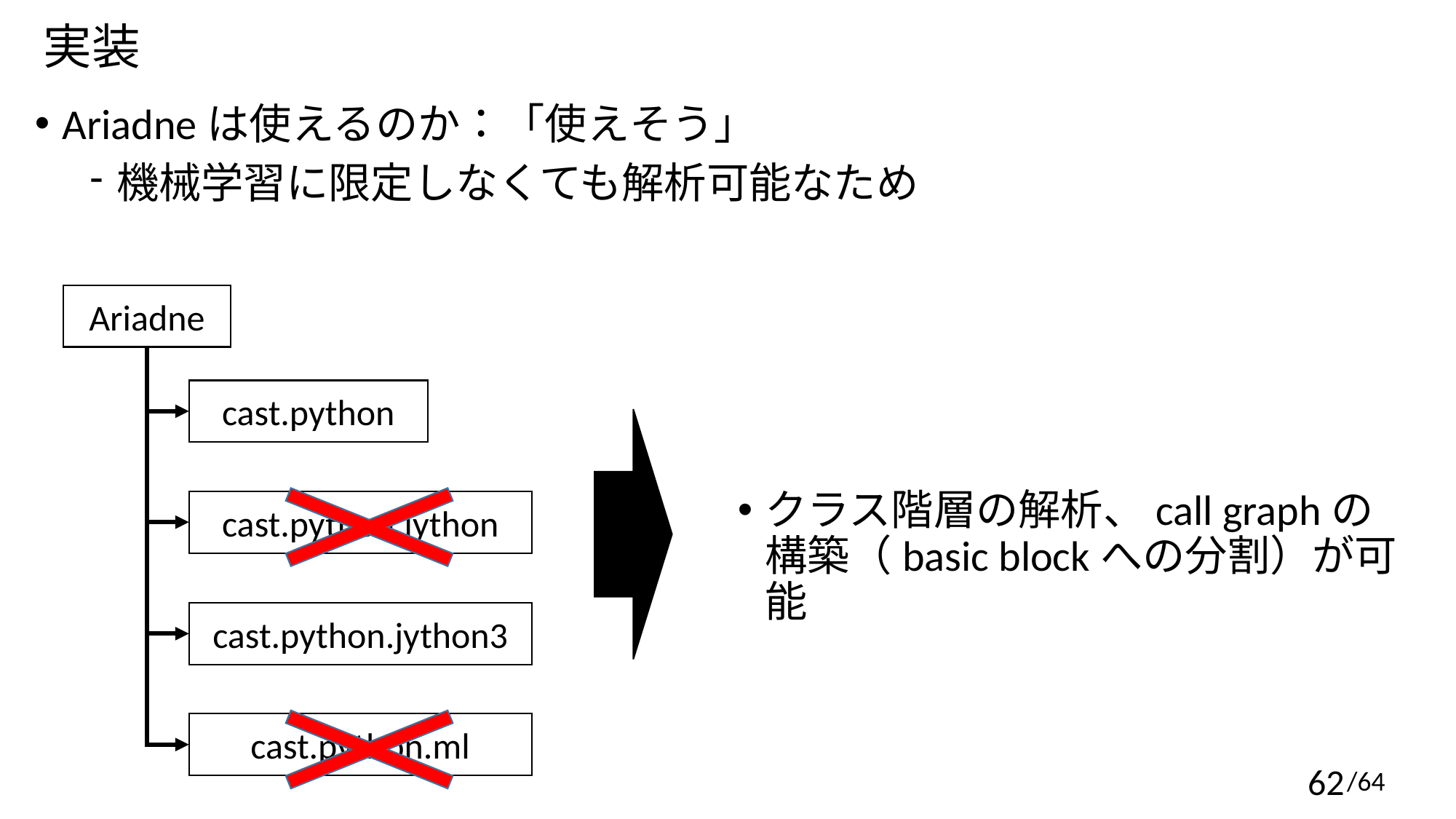

実装
Ariadneは使えるのか：「使えそう」
機械学習に限定しなくても解析可能なため
Ariadne
cast.python

クラス階層の解析、call graphの構築（basic blockへの分割）が可能
cast.python.jython

cast.python.jython3

cast.python.ml
/64
62